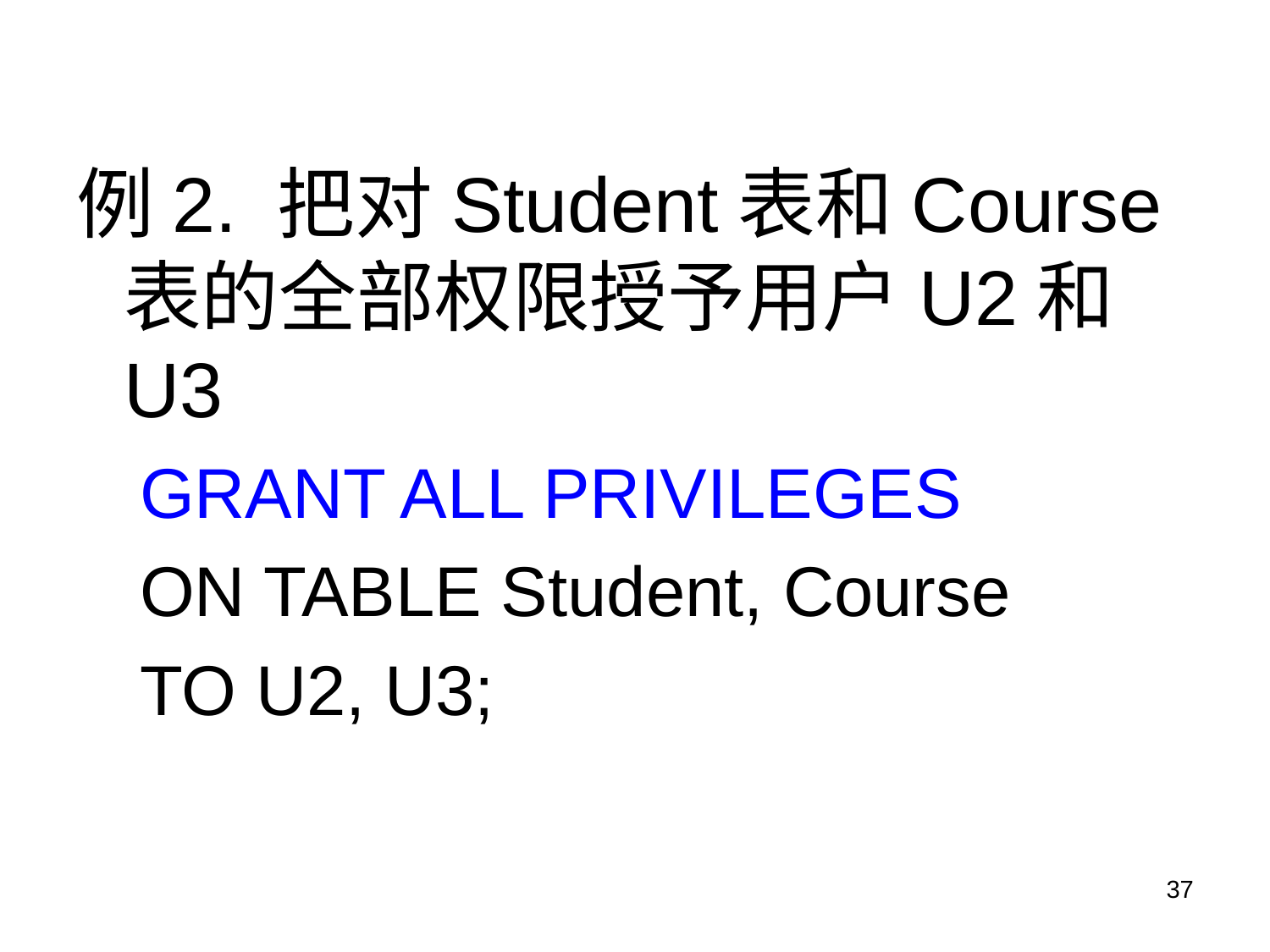

例2. 把对Student表和Course表的全部权限授予用户U2和U3
GRANT ALL PRIVILEGES
ON TABLE Student, Course
TO U2, U3;

37